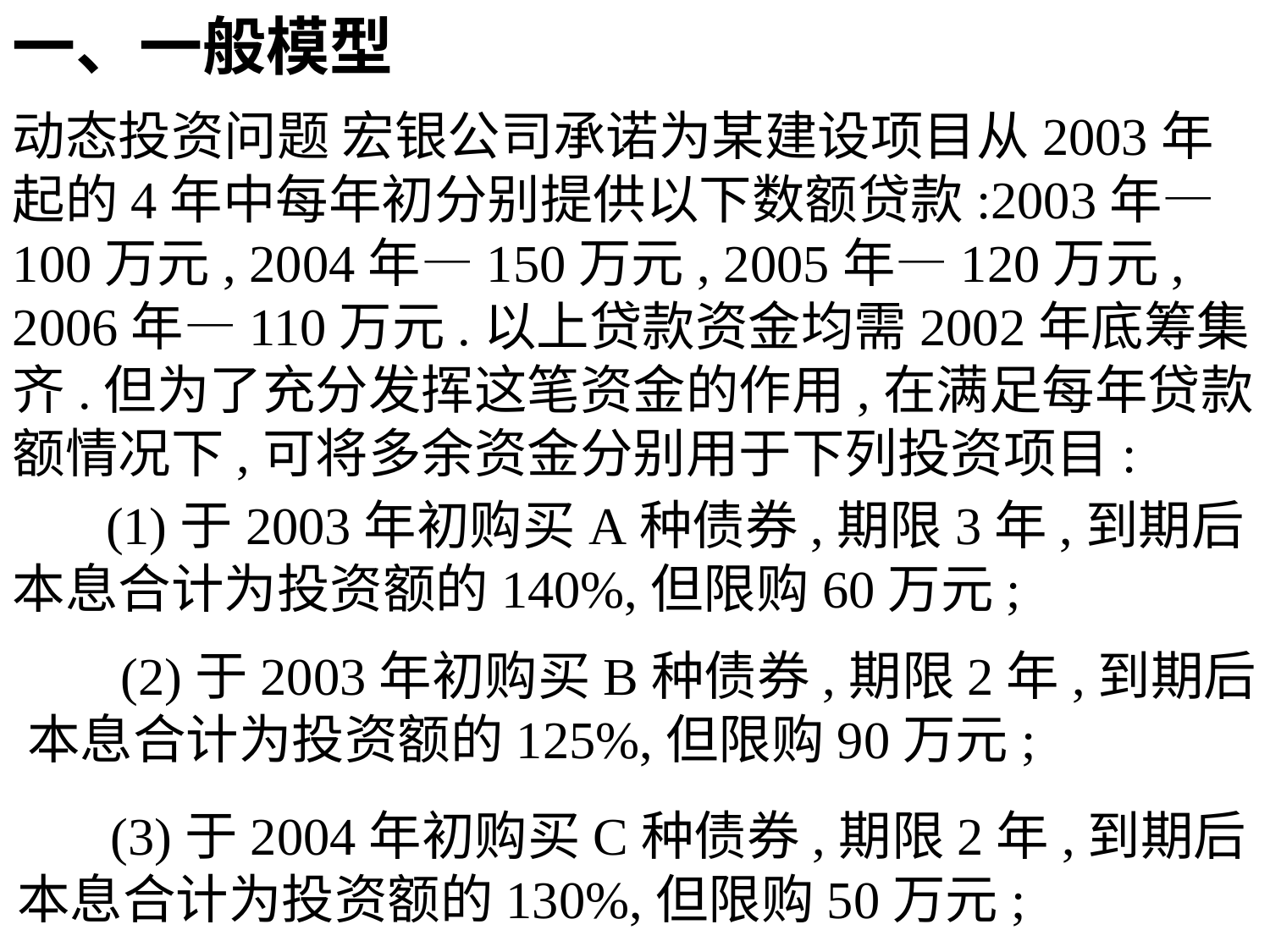

一、一般模型
动态投资问题 宏银公司承诺为某建设项目从2003年起的4年中每年初分别提供以下数额贷款:2003年—100万元, 2004年—150万元, 2005年—120万元, 2006年—110万元.以上贷款资金均需2002年底筹集齐.但为了充分发挥这笔资金的作用,在满足每年贷款额情况下,可将多余资金分别用于下列投资项目:
       (1)于2003年初购买A种债券,期限3年,到期后本息合计为投资额的140%,但限购60万元;
       (2)于2003年初购买B种债券,期限2年,到期后本息合计为投资额的125%,但限购90万元;
       (3)于2004年初购买C种债券,期限2年,到期后本息合计为投资额的130%,但限购50万元;